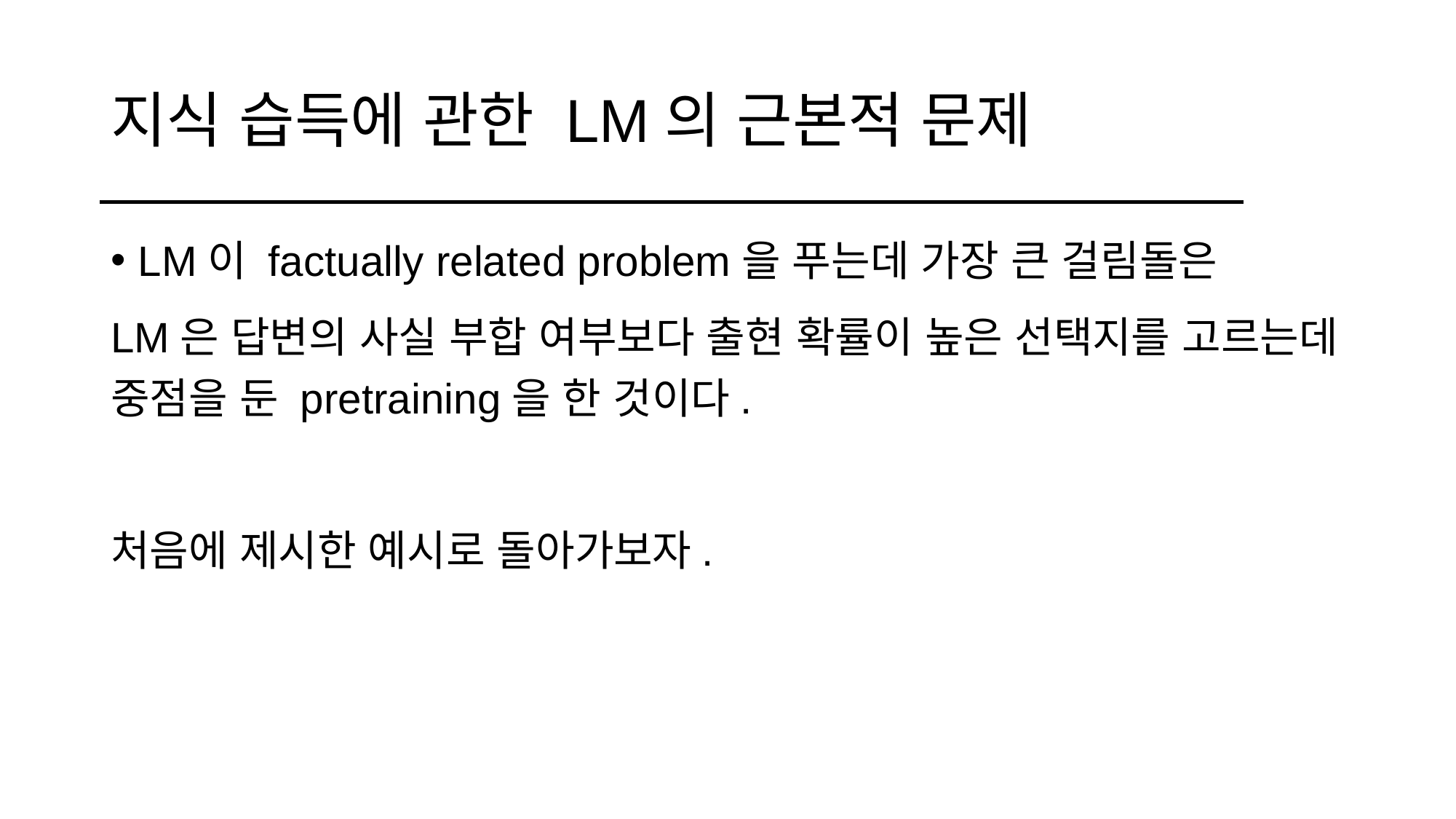

# 지식 습득에 관한 LM의 근본적 문제
LM이 factually related problem을 푸는데 가장 큰 걸림돌은
LM은 답변의 사실 부합 여부보다 출현 확률이 높은 선택지를 고르는데 중점을 둔 pretraining을 한 것이다.

처음에 제시한 예시로 돌아가보자.